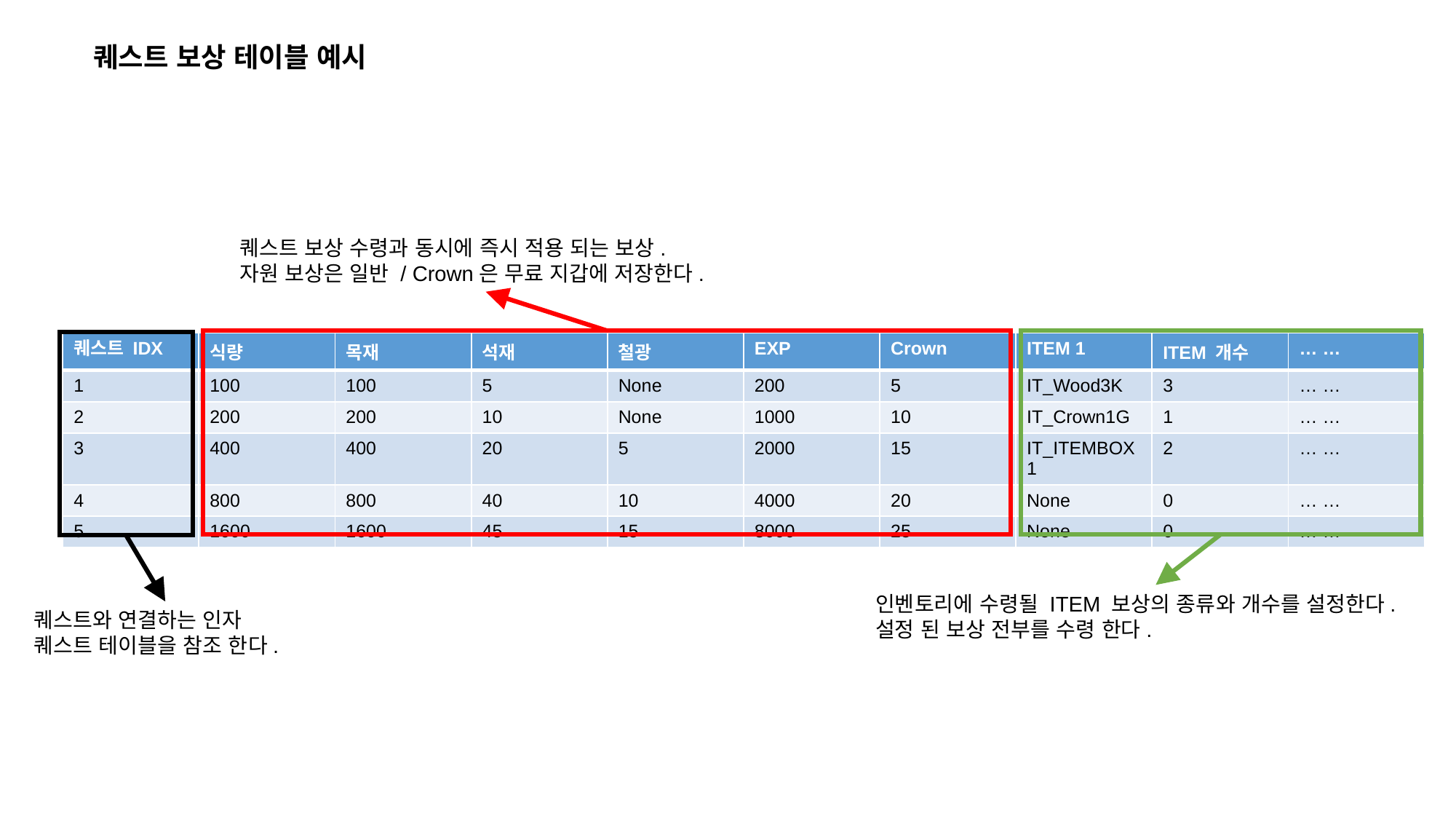

퀘스트 보상 테이블 예시
퀘스트 보상 수령과 동시에 즉시 적용 되는 보상.
자원 보상은 일반 / Crown은 무료 지갑에 저장한다.

| 퀘스트 IDX | 식량 | 목재 | 석재 | 철광 | EXP | Crown | ITEM 1 | ITEM 개수 | … … |
| --- | --- | --- | --- | --- | --- | --- | --- | --- | --- |
| 1 | 100 | 100 | 5 | None | 200 | 5 | IT\_Wood3K | 3 | … … |
| 2 | 200 | 200 | 10 | None | 1000 | 10 | IT\_Crown1G | 1 | … … |
| 3 | 400 | 400 | 20 | 5 | 2000 | 15 | IT\_ITEMBOX1 | 2 | … … |
| 4 | 800 | 800 | 40 | 10 | 4000 | 20 | None | 0 | … … |
| 5 | 1600 | 1600 | 45 | 15 | 8000 | 25 | None | 0 | … … |
인벤토리에 수령될 ITEM 보상의 종류와 개수를 설정한다.
설정 된 보상 전부를 수령 한다.
퀘스트와 연결하는 인자
퀘스트 테이블을 참조 한다.